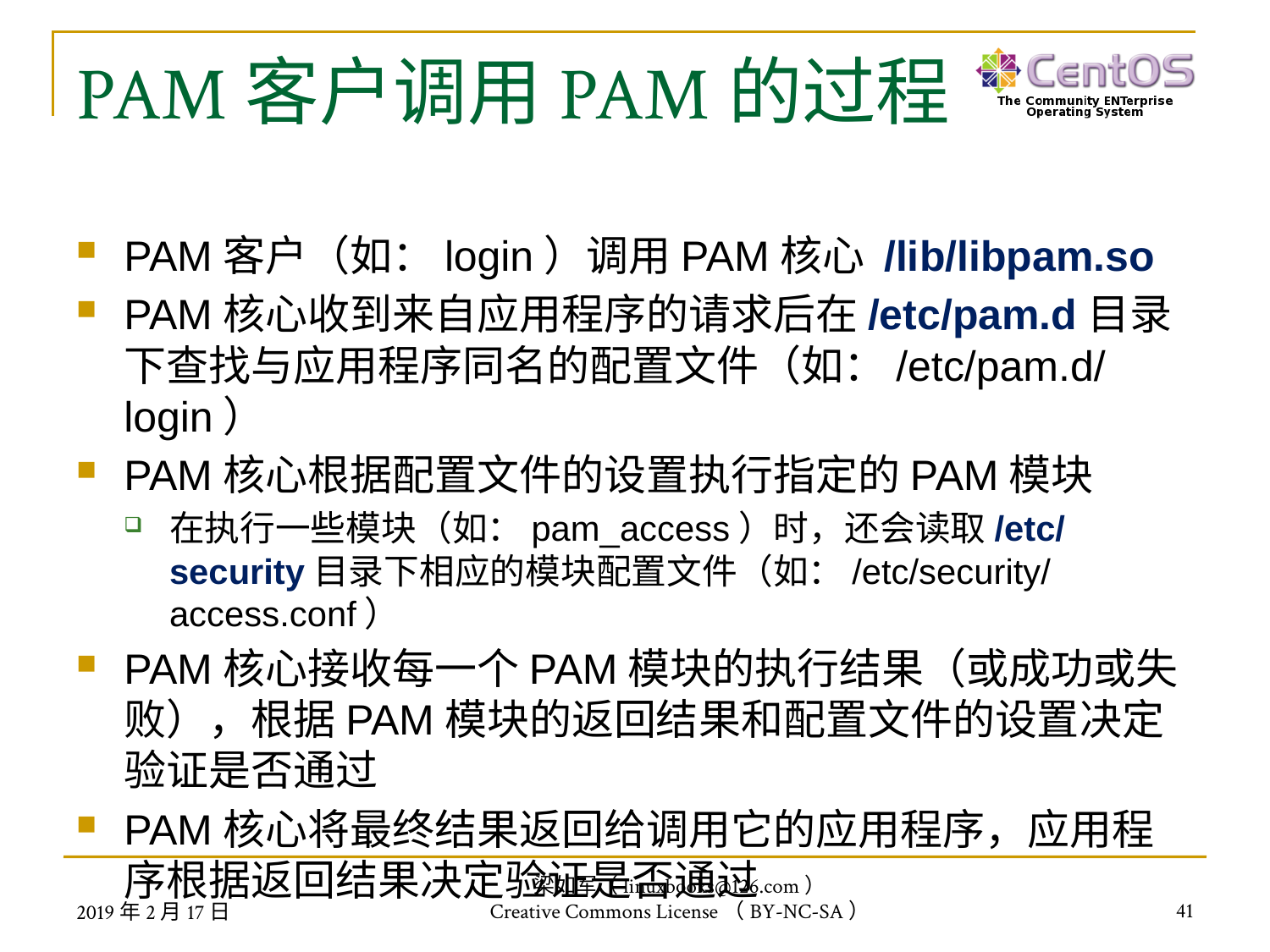

# PAM客户调用PAM的过程
PAM客户（如：login）调用PAM核心 /lib/libpam.so
PAM核心收到来自应用程序的请求后在/etc/pam.d目录下查找与应用程序同名的配置文件（如：/etc/pam.d/ login）
PAM核心根据配置文件的设置执行指定的PAM模块
在执行一些模块（如：pam_access）时，还会读取/etc/security目录下相应的模块配置文件（如：/etc/security/access.conf）
PAM核心接收每一个PAM模块的执行结果（或成功或失败），根据PAM模块的返回结果和配置文件的设置决定验证是否通过
PAM核心将最终结果返回给调用它的应用程序，应用程序根据返回结果决定验证是否通过
梁如军（linuxbooks@126.com）
Creative Commons License（BY-NC-SA）
2019年2月17日
41